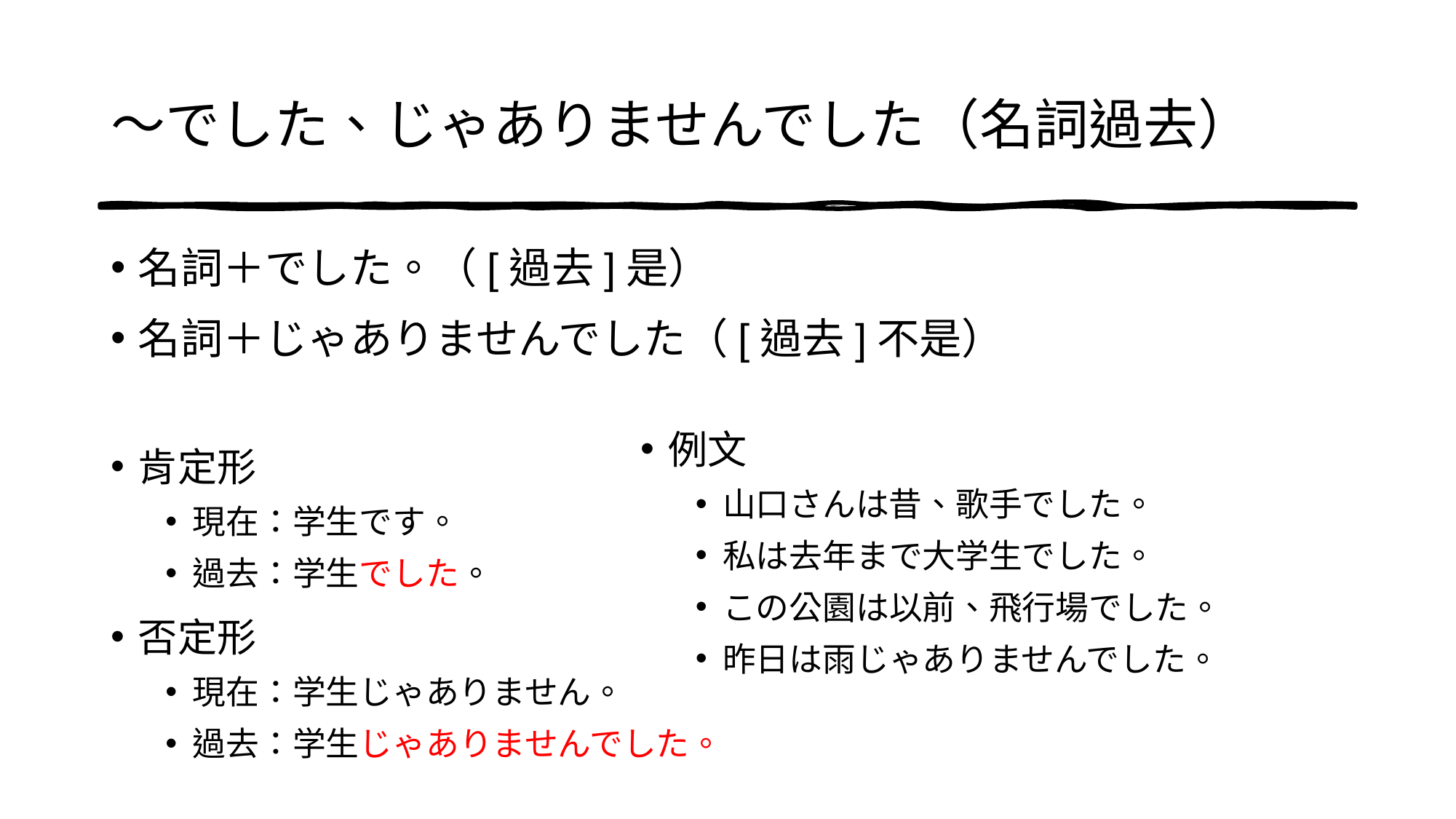

# 〜でした、じゃありませんでした（名詞過去）
名詞＋でした。（[過去]是）
名詞＋じゃありませんでした（[過去]不是）

肯定形
現在：学生です。
過去：学生でした。
否定形
現在：学生じゃありません。
過去：学生じゃありませんでした。

例文
山口さんは昔、歌手でした。
私は去年まで大学生でした。
この公園は以前、飛行場でした。
昨日は雨じゃありませんでした。